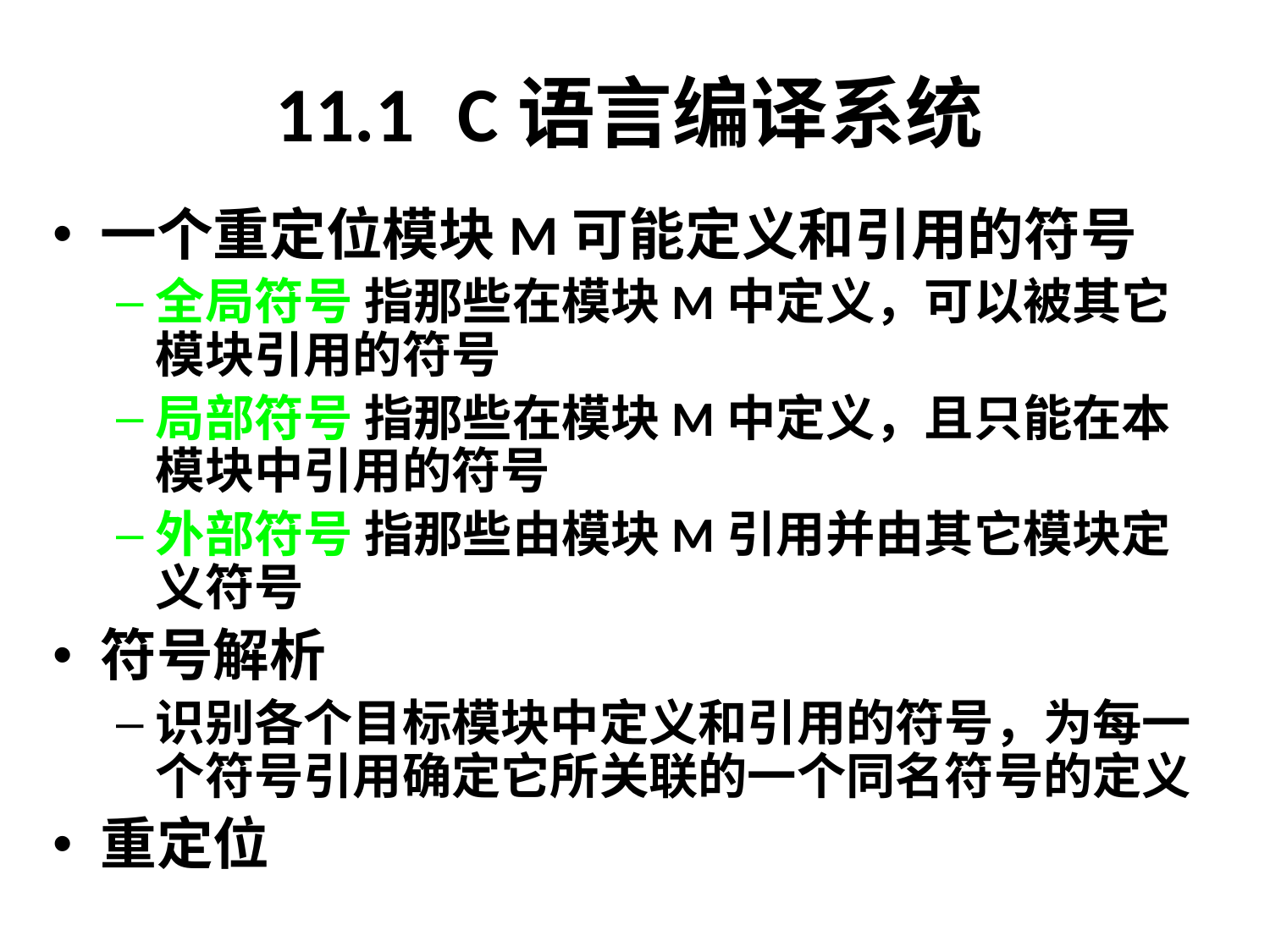

# 11.1  C语言编译系统
一个重定位模块M可能定义和引用的符号
全局符号 指那些在模块M中定义，可以被其它模块引用的符号
局部符号 指那些在模块M中定义，且只能在本模块中引用的符号
外部符号 指那些由模块M引用并由其它模块定义符号
符号解析
识别各个目标模块中定义和引用的符号，为每一个符号引用确定它所关联的一个同名符号的定义
重定位